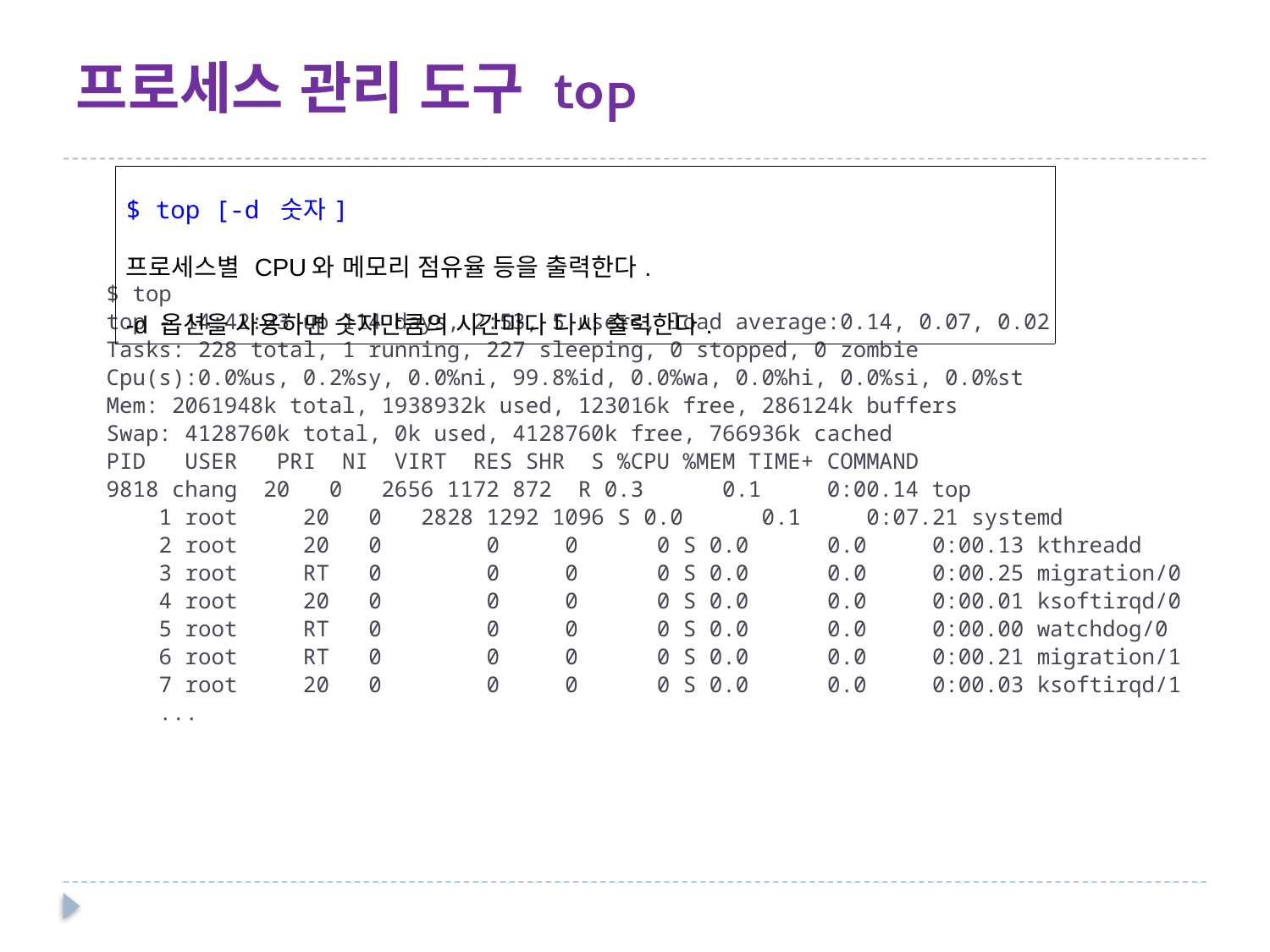

# 프로세스 관리 도구 top
| $ top [-d 숫자] 프로세스별 CPU와 메모리 점유율 등을 출력한다. -d 옵션을 사용하면 숫자만큼의 시간마다 다시 출력한다. |
| --- |

$ top
top - 14:42:23 up 114 days, 2:53, 5 users, load average:0.14, 0.07, 0.02
Tasks: 228 total, 1 running, 227 sleeping, 0 stopped, 0 zombie
Cpu(s):0.0%us, 0.2%sy, 0.0%ni, 99.8%id, 0.0%wa, 0.0%hi, 0.0%si, 0.0%st
Mem: 2061948k total, 1938932k used, 123016k free, 286124k buffers
Swap: 4128760k total, 0k used, 4128760k free, 766936k cached
PID   USER   PRI  NI  VIRT  RES SHR  S %CPU %MEM TIME+ COMMAND
9818 chang  20   0   2656 1172 872  R 0.3      0.1     0:00.14 top
    1 root     20   0   2828 1292 1096 S 0.0      0.1     0:07.21 systemd
    2 root     20   0        0     0      0 S 0.0      0.0     0:00.13 kthreadd
    3 root     RT   0        0     0      0 S 0.0      0.0     0:00.25 migration/0
    4 root     20   0        0     0      0 S 0.0      0.0     0:00.01 ksoftirqd/0
    5 root     RT   0        0     0      0 S 0.0      0.0     0:00.00 watchdog/0
    6 root     RT   0        0     0      0 S 0.0      0.0     0:00.21 migration/1
    7 root     20   0        0     0      0 S 0.0      0.0     0:00.03 ksoftirqd/1
    ...